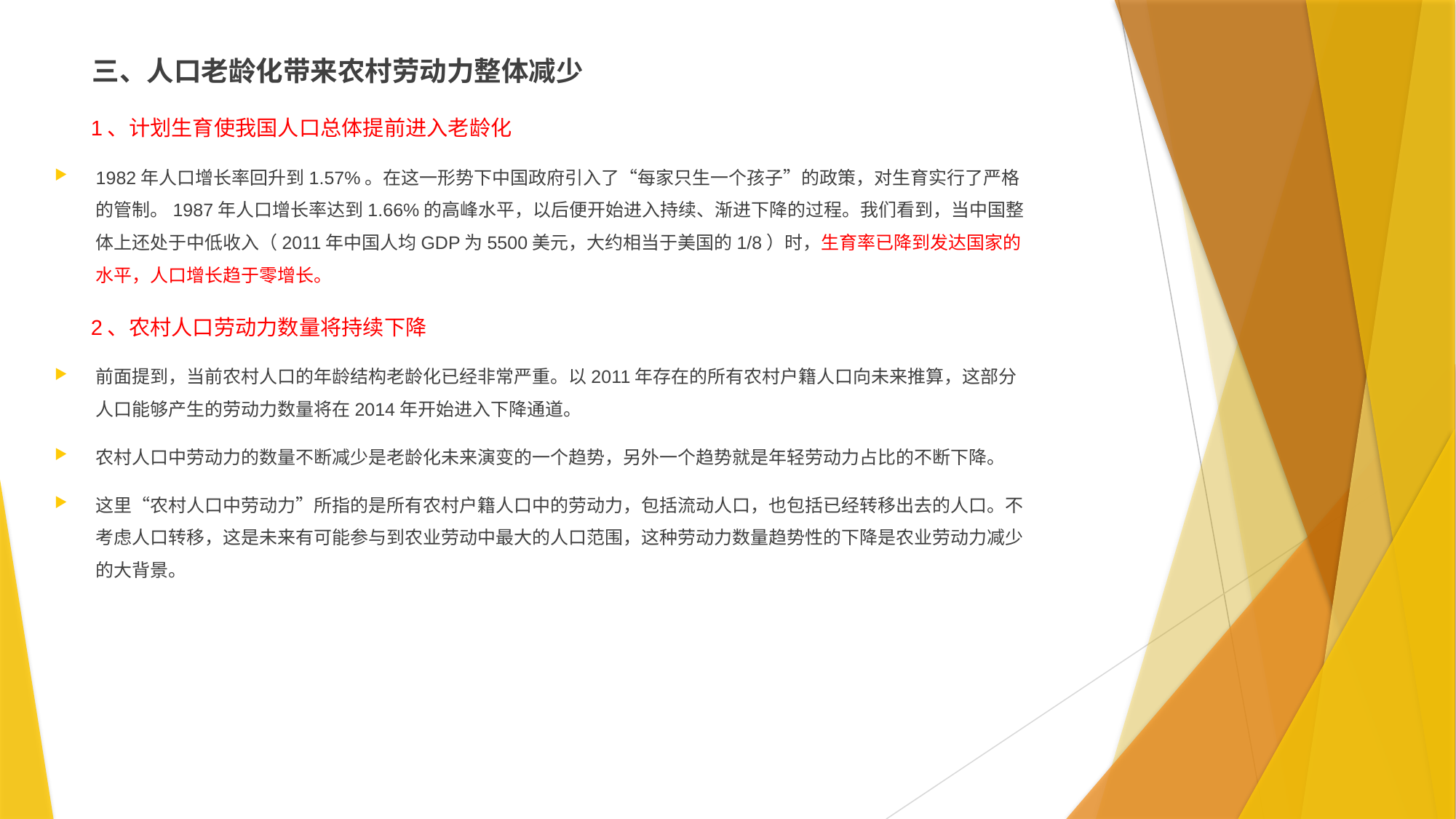

三、人口老龄化带来农村劳动力整体减少
      1、计划生育使我国人口总体提前进入老龄化
1982年人口增长率回升到1.57%。在这一形势下中国政府引入了“每家只生一个孩子”的政策，对生育实行了严格的管制。1987年人口增长率达到1.66%的高峰水平，以后便开始进入持续、渐进下降的过程。我们看到，当中国整体上还处于中低收入（2011年中国人均GDP为5500美元，大约相当于美国的1/8）时，生育率已降到发达国家的水平，人口增长趋于零增长。
      2、农村人口劳动力数量将持续下降
前面提到，当前农村人口的年龄结构老龄化已经非常严重。以2011年存在的所有农村户籍人口向未来推算，这部分人口能够产生的劳动力数量将在2014年开始进入下降通道。
农村人口中劳动力的数量不断减少是老龄化未来演变的一个趋势，另外一个趋势就是年轻劳动力占比的不断下降。
这里“农村人口中劳动力”所指的是所有农村户籍人口中的劳动力，包括流动人口，也包括已经转移出去的人口。不考虑人口转移，这是未来有可能参与到农业劳动中最大的人口范围，这种劳动力数量趋势性的下降是农业劳动力减少的大背景。